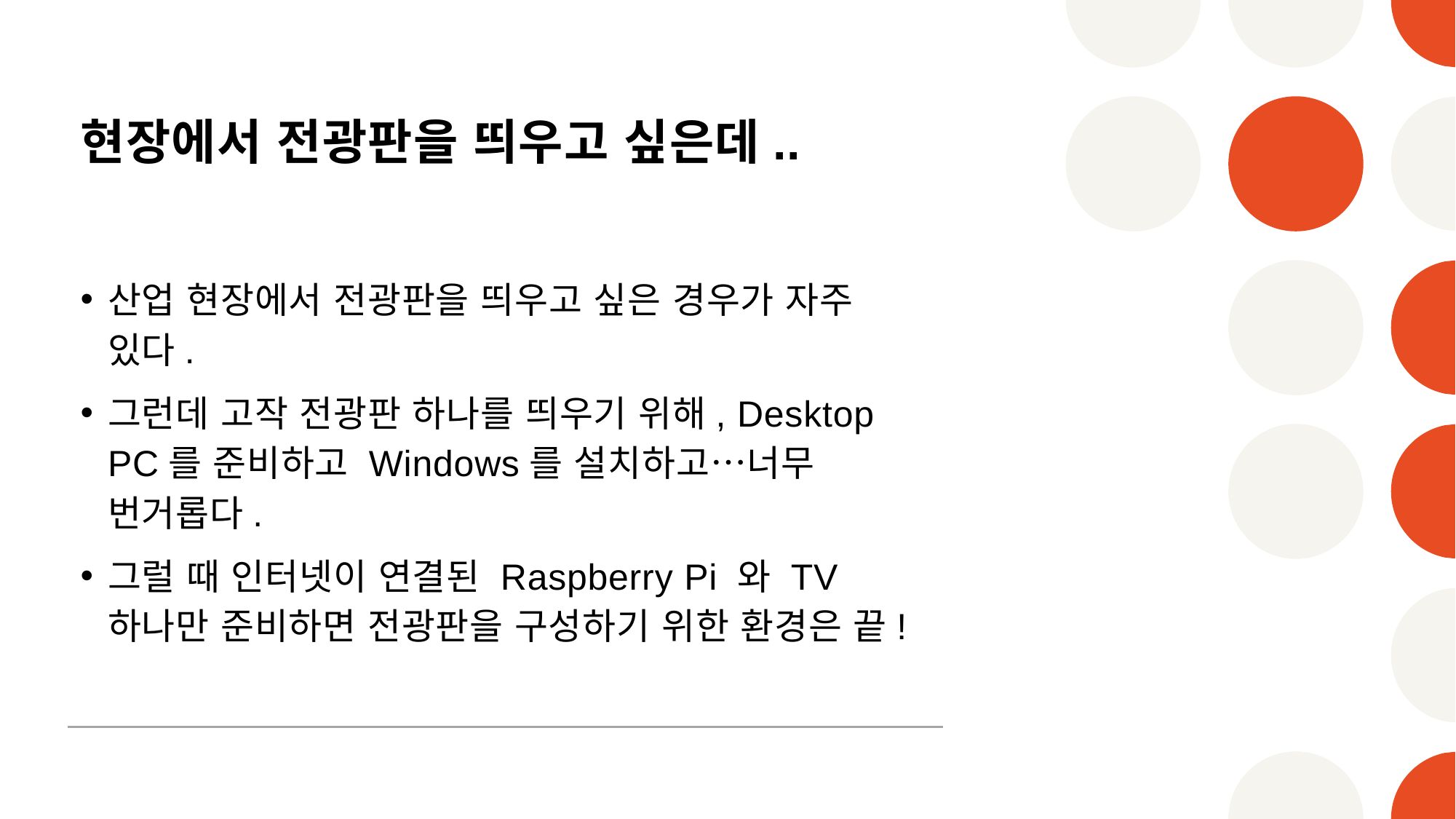

# 현장에서 전광판을 띄우고 싶은데..
산업 현장에서 전광판을 띄우고 싶은 경우가 자주 있다.
그런데 고작 전광판 하나를 띄우기 위해, Desktop PC를 준비하고 Windows를 설치하고…너무 번거롭다.
그럴 때 인터넷이 연결된 Raspberry Pi 와 TV하나만 준비하면 전광판을 구성하기 위한 환경은 끝!